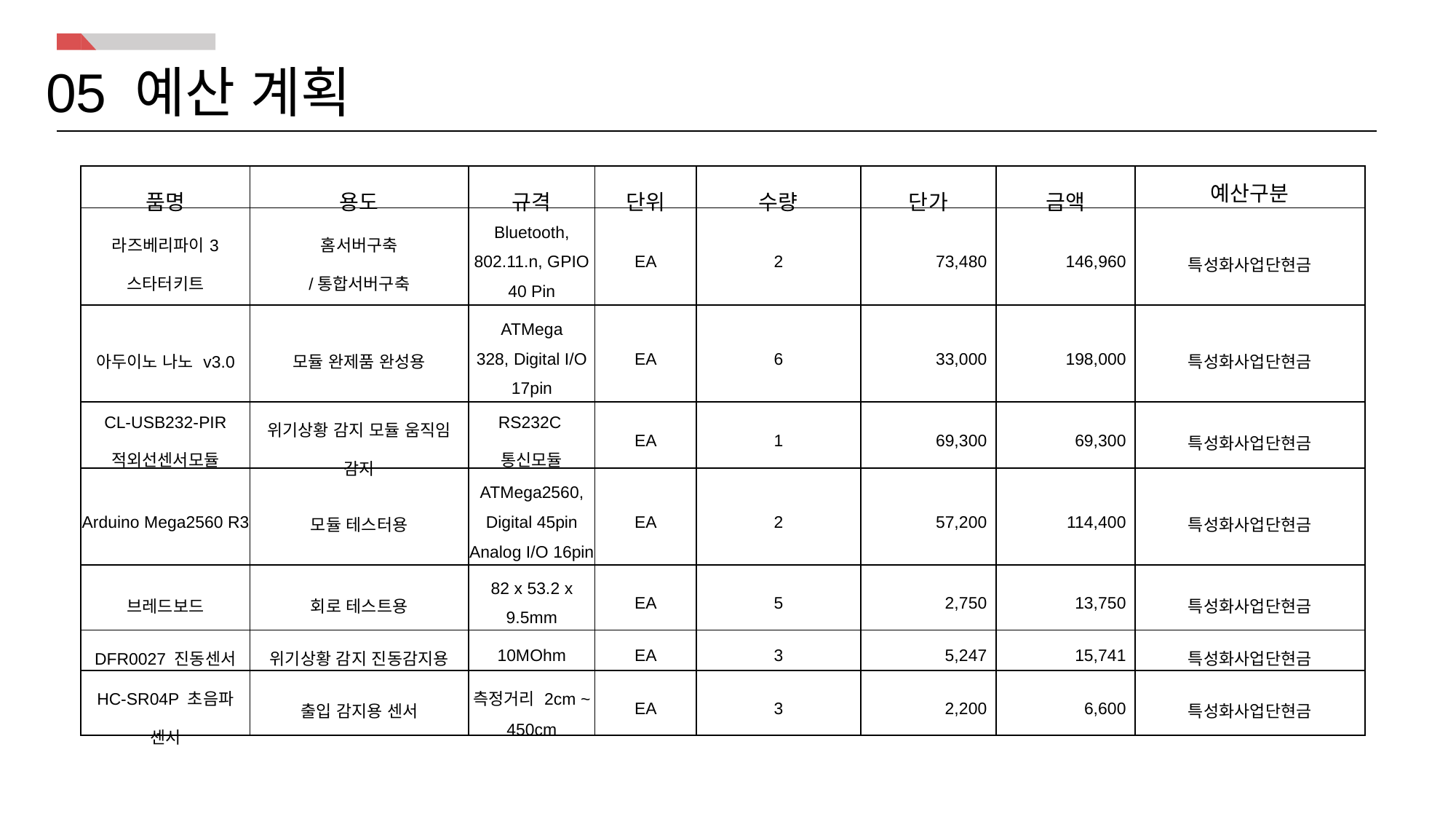

05 예산 계획
| 품명 | 용도 | 규격 | 단위 | 수량 | 단가 | 금액 | 예산구분 |
| --- | --- | --- | --- | --- | --- | --- | --- |
| 라즈베리파이3 스타터키트 | 홈서버구축 /통합서버구축 | Bluetooth, 802.11.n, GPIO 40 Pin | EA | 2 | 73,480 | 146,960 | 특성화사업단현금 |
| 아두이노 나노 v3.0 | 모듈 완제품 완성용 | ATMega 328, Digital I/O 17pin | EA | 6 | 33,000 | 198,000 | 특성화사업단현금 |
| CL-USB232-PIR 적외선센서모듈 | 위기상황 감지 모듈 움직임 감지 | RS232C통신모듈 | EA | 1 | 69,300 | 69,300 | 특성화사업단현금 |
| Arduino Mega2560 R3 | 모듈 테스터용 | ATMega2560, Digital 45pin Analog I/O 16pin | EA | 2 | 57,200 | 114,400 | 특성화사업단현금 |
| 브레드보드 | 회로 테스트용 | 82 x 53.2 x 9.5mm | EA | 5 | 2,750 | 13,750 | 특성화사업단현금 |
| DFR0027 진동센서 | 위기상황 감지 진동감지용 | 10MOhm | EA | 3 | 5,247 | 15,741 | 특성화사업단현금 |
| HC-SR04P 초음파 센서 | 출입 감지용 센서 | 측정거리 2cm ~ 450cm | EA | 3 | 2,200 | 6,600 | 특성화사업단현금 |